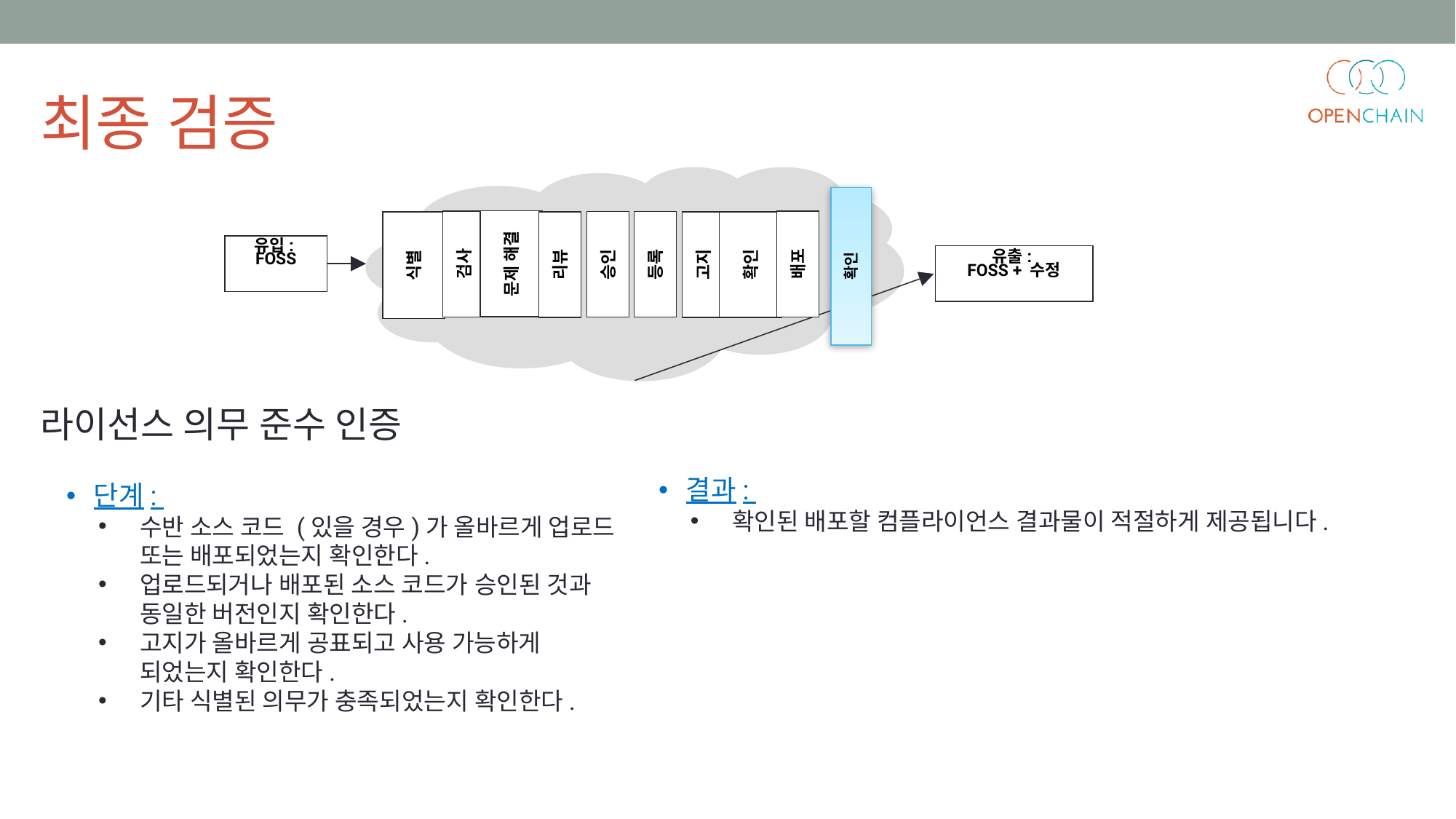

최종 검증

문제 해결
확인
식별
유입:
FOSS
검사
배포
등록
승인
리뷰
고지
유출:
FOSS + 수정
확인
라이선스 의무 준수 인증
결과:
확인된 배포할 컴플라이언스 결과물이 적절하게 제공됩니다.

단계:
수반 소스 코드 (있을 경우)가 올바르게 업로드  또는 배포되었는지 확인한다.
업로드되거나 배포된 소스 코드가 승인된 것과 동일한 버전인지 확인한다.
고지가 올바르게 공표되고 사용 가능하게 되었는지 확인한다.
기타 식별된 의무가 충족되었는지 확인한다.